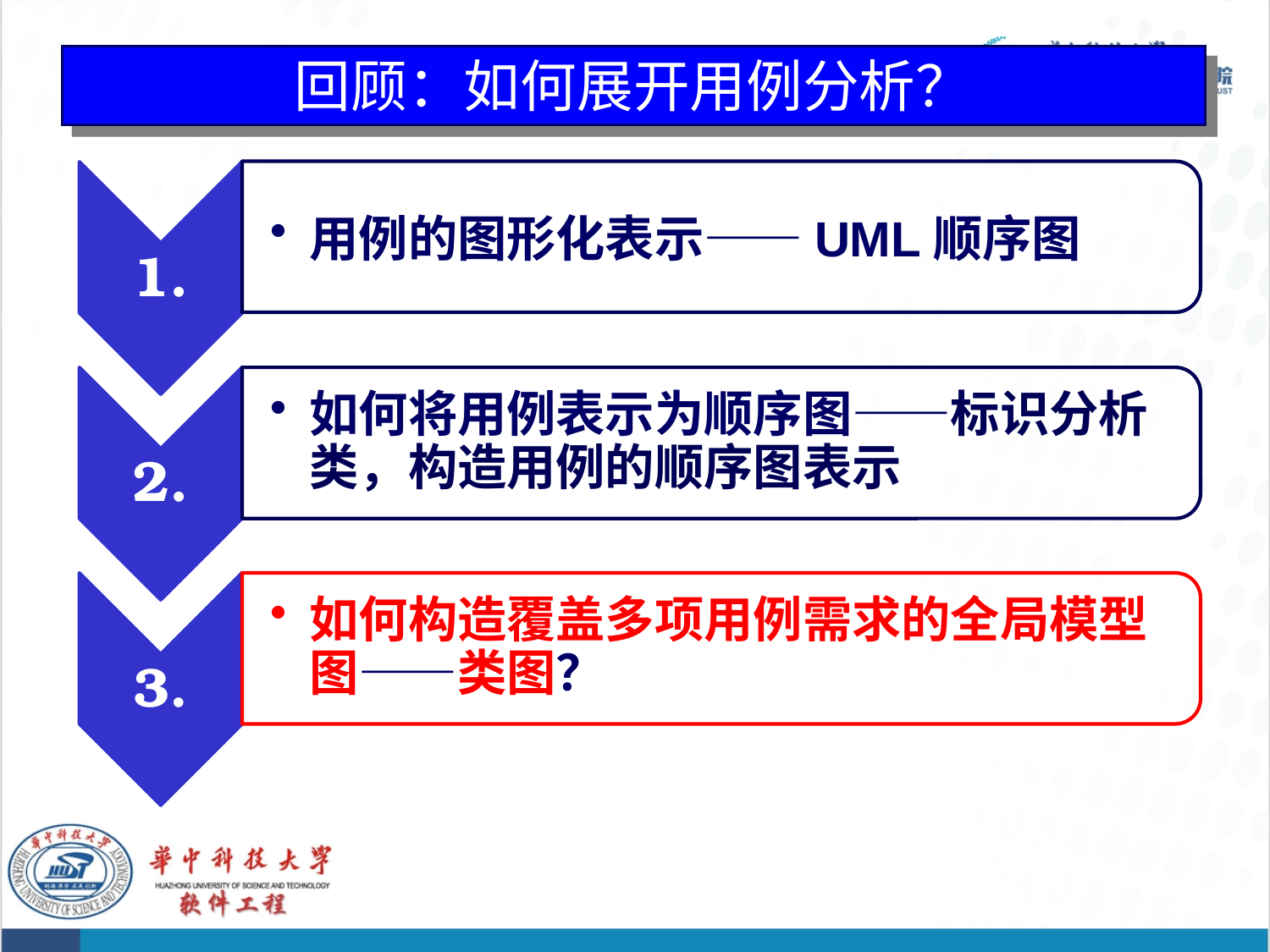

# 回顾：如何展开用例分析？
1.
用例的图形化表示——UML顺序图
2.
如何将用例表示为顺序图——标识分析类，构造用例的顺序图表示
3.
如何构造覆盖多项用例需求的全局模型图——类图？